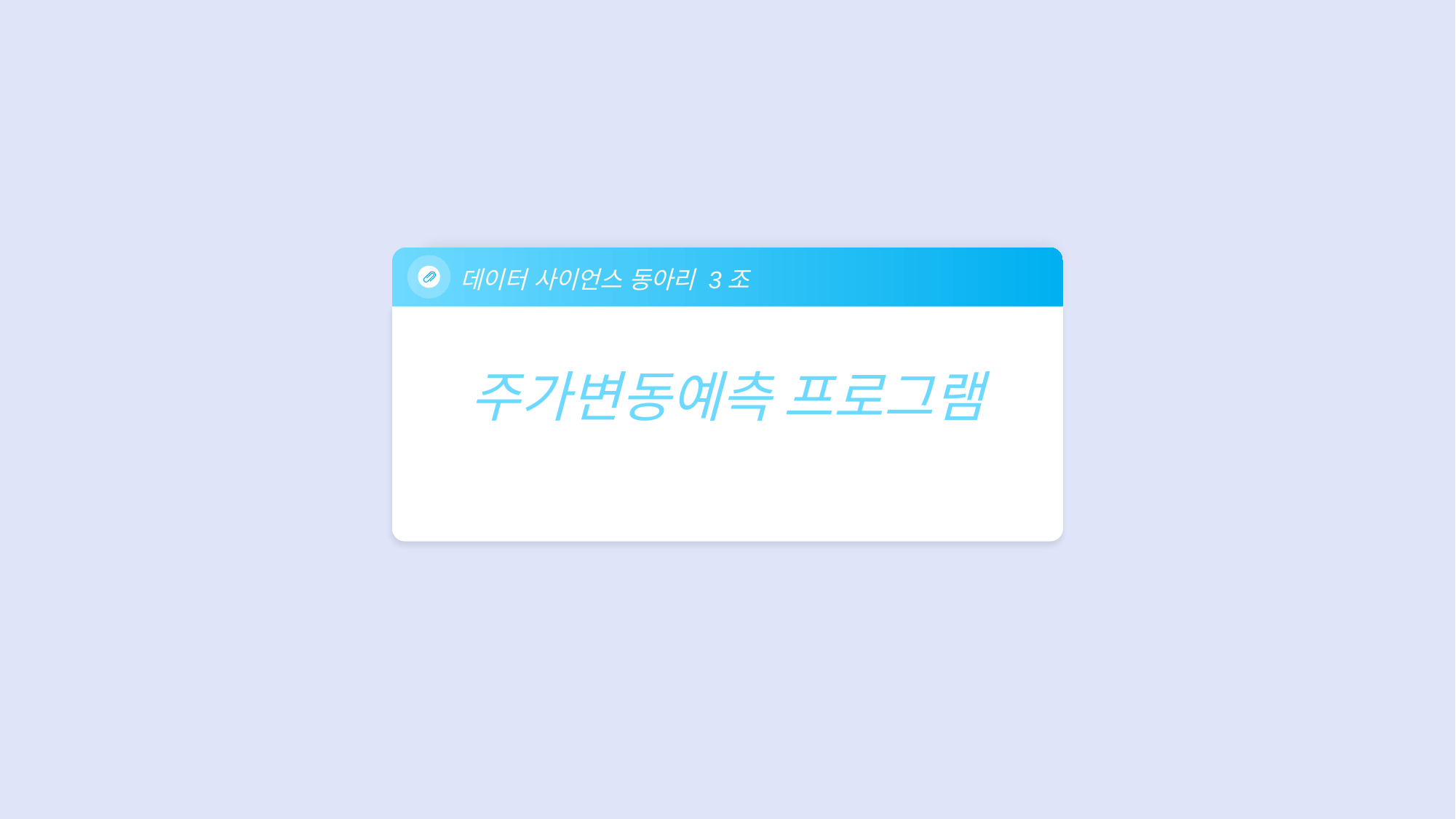

데이터 사이언스 동아리 3조

주가변동예측 프로그램
 프Enjoy your stylish business and campus life with BIZCAM
ㅈ